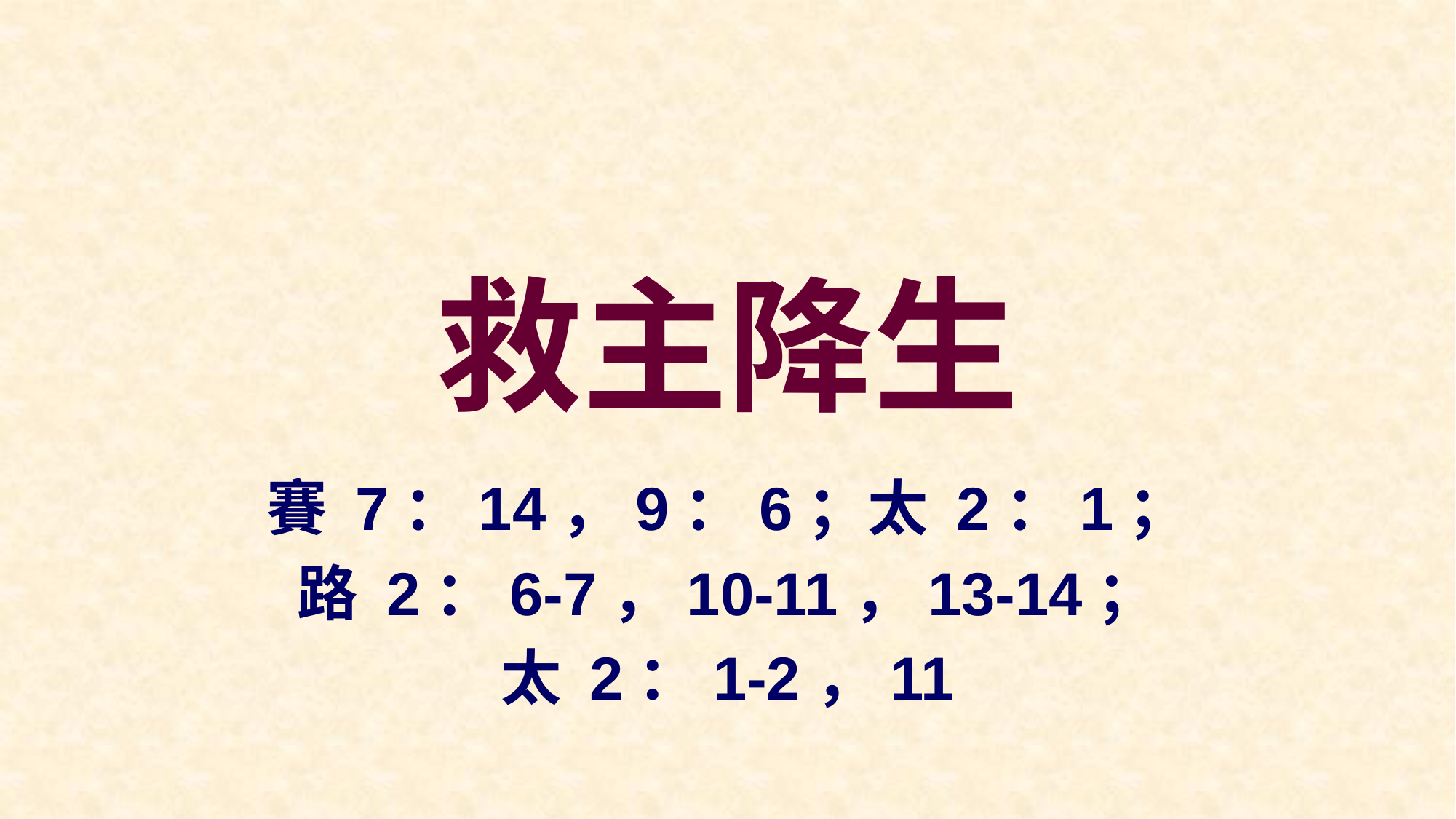

# 救主降生
賽 7：14，9：6；太 2：1；
路 2：6-7，10-11，13-14；
太 2：1-2，11